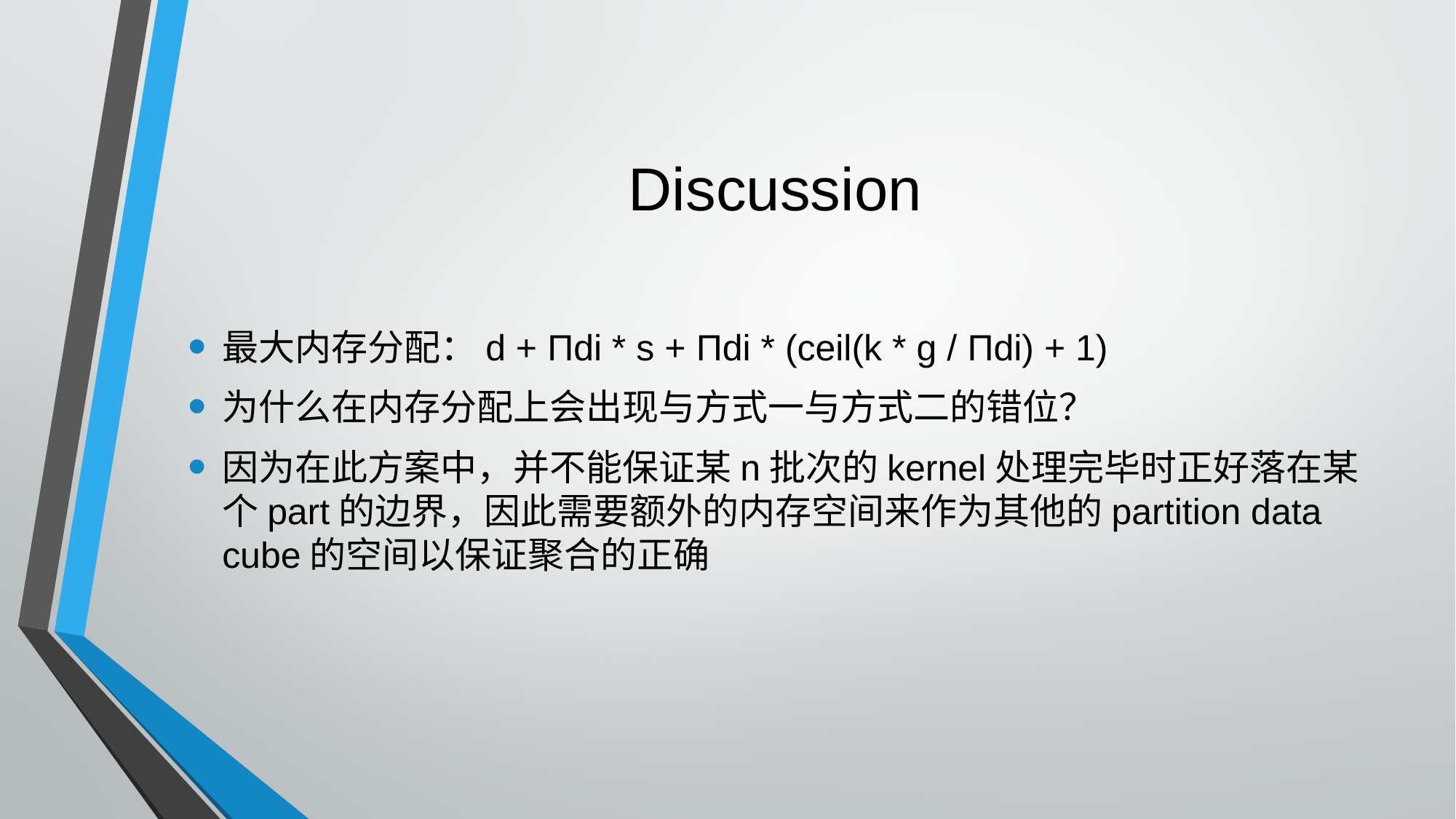

# Discussion
最大内存分配：d + Πdi * s + Πdi * (ceil(k * g / Πdi) + 1)
为什么在内存分配上会出现与方式一与方式二的错位？
因为在此方案中，并不能保证某n批次的kernel处理完毕时正好落在某个part的边界，因此需要额外的内存空间来作为其他的partition data cube的空间以保证聚合的正确